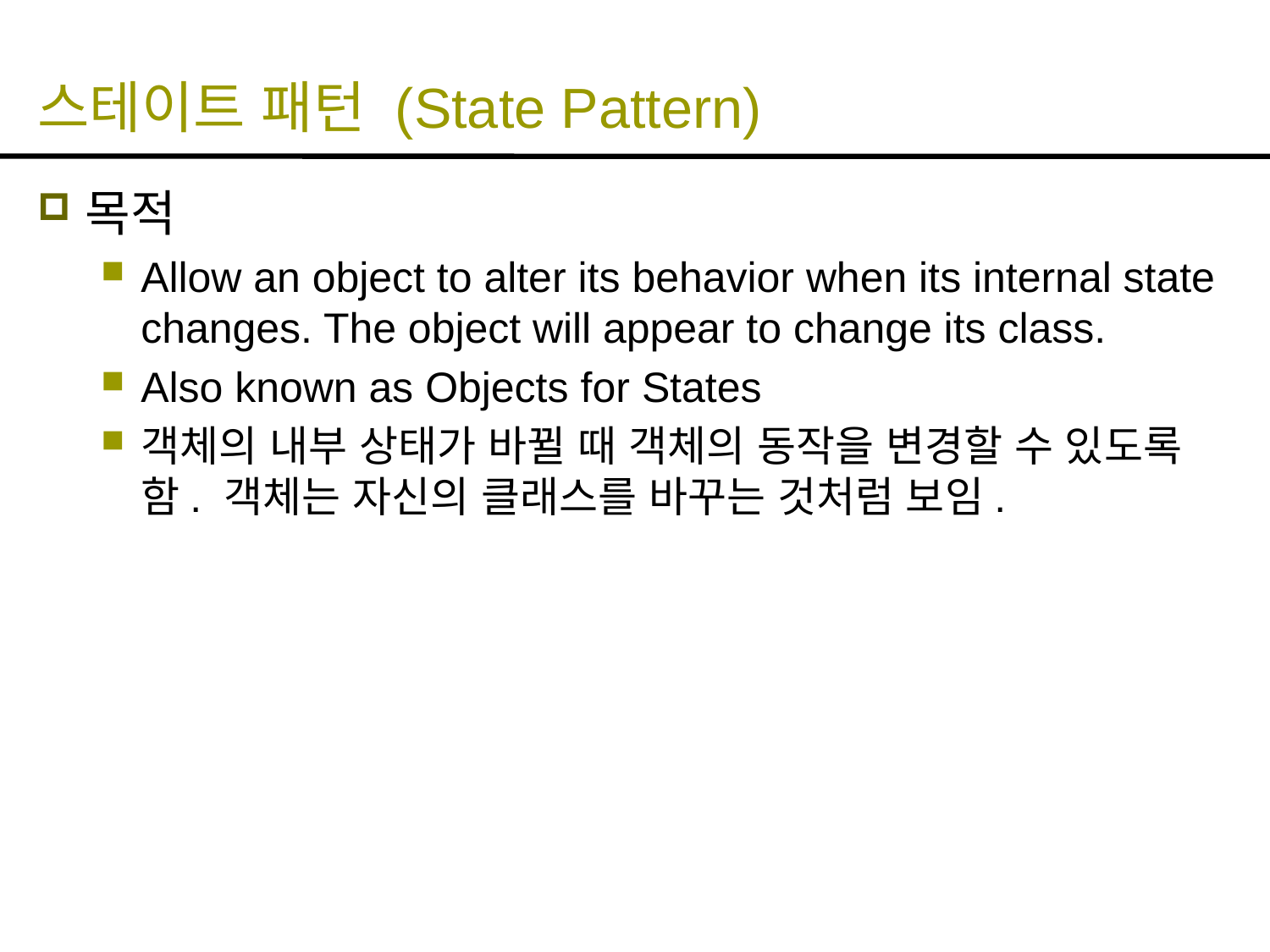

# 스테이트 패턴 (State Pattern)
목적
Allow an object to alter its behavior when its internal state changes. The object will appear to change its class.
Also known as Objects for States
객체의 내부 상태가 바뀔 때 객체의 동작을 변경할 수 있도록 함. 객체는 자신의 클래스를 바꾸는 것처럼 보임.